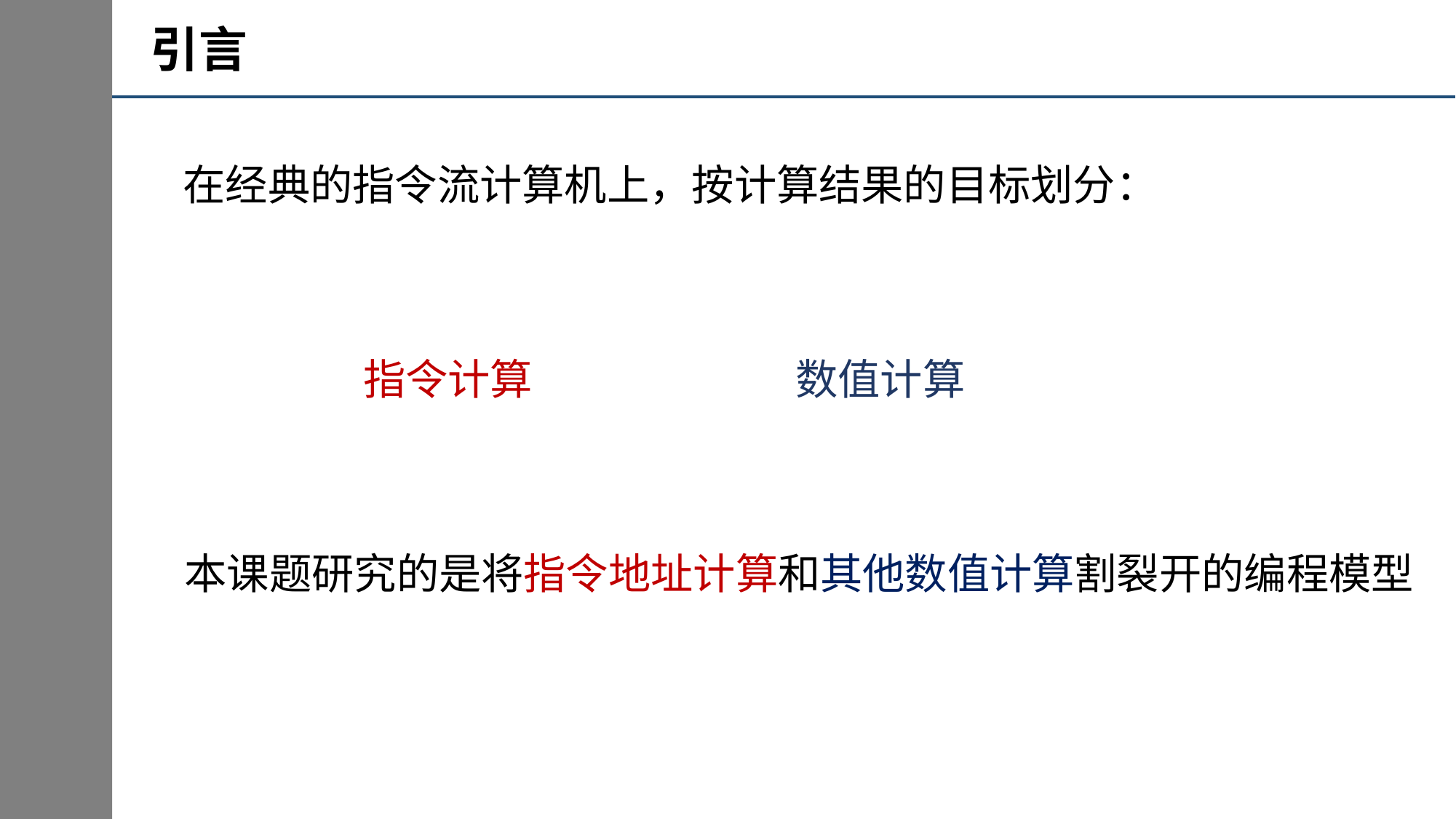

引言
在经典的指令流计算机上，按计算结果的目标划分：
指令计算
数值计算
本课题研究的是将指令地址计算和其他数值计算割裂开的编程模型